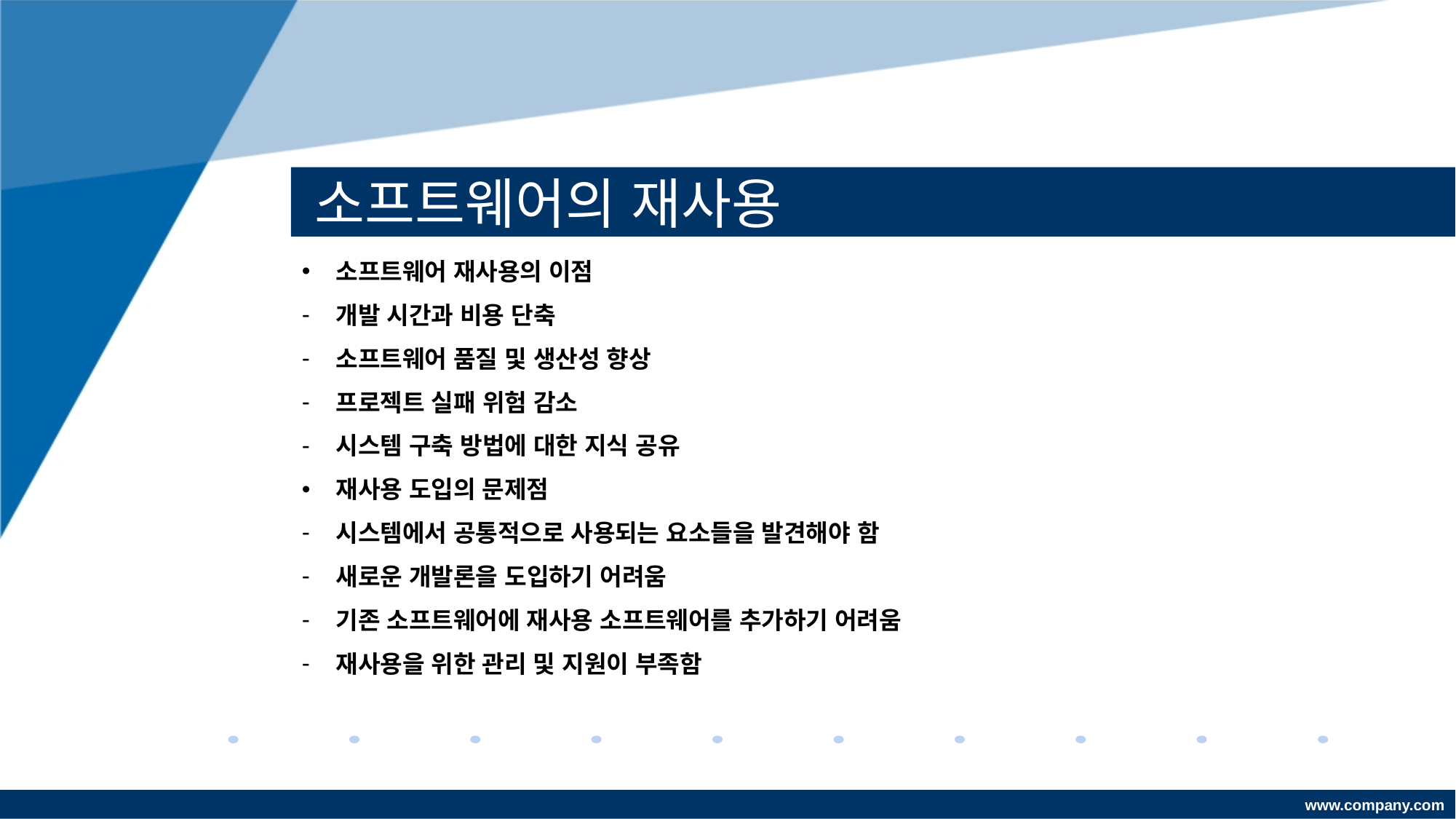

# 소프트웨어의 재사용
소프트웨어 재사용의 이점
개발 시간과 비용 단축
소프트웨어 품질 및 생산성 향상
프로젝트 실패 위험 감소
시스템 구축 방법에 대한 지식 공유
재사용 도입의 문제점
시스템에서 공통적으로 사용되는 요소들을 발견해야 함
새로운 개발론을 도입하기 어려움
기존 소프트웨어에 재사용 소프트웨어를 추가하기 어려움
재사용을 위한 관리 및 지원이 부족함